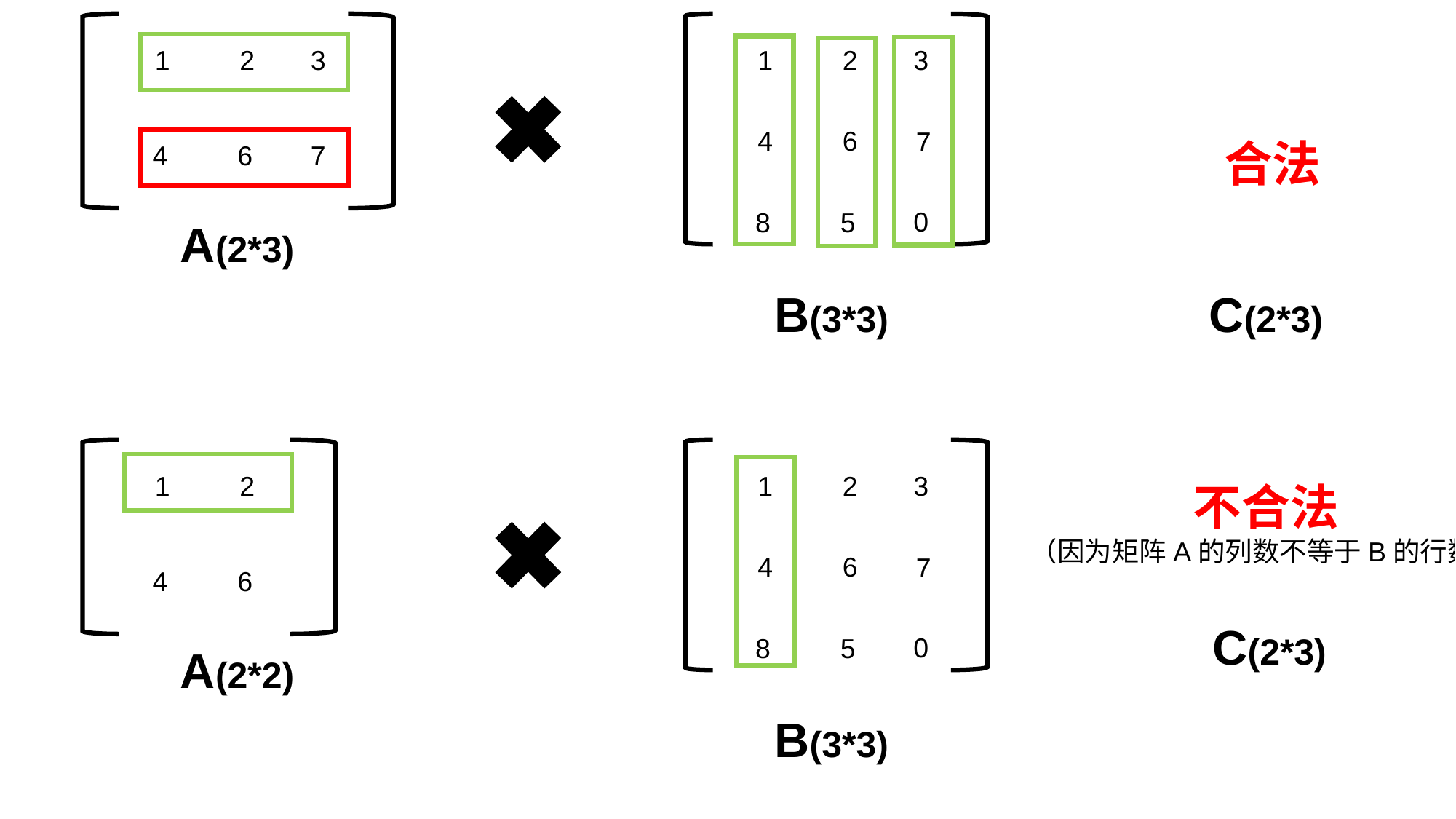

1
2
3
1
2
3

4
6
7
合法

4
6
7
0
8
5
A(2*3)
C(2*3)
B(3*3)

1
2
1
2
3
不合法
（因为矩阵A的列数不等于B的行数）

4
6
7
4
6
C(2*3)
0
8
5
A(2*2)
B(3*3)